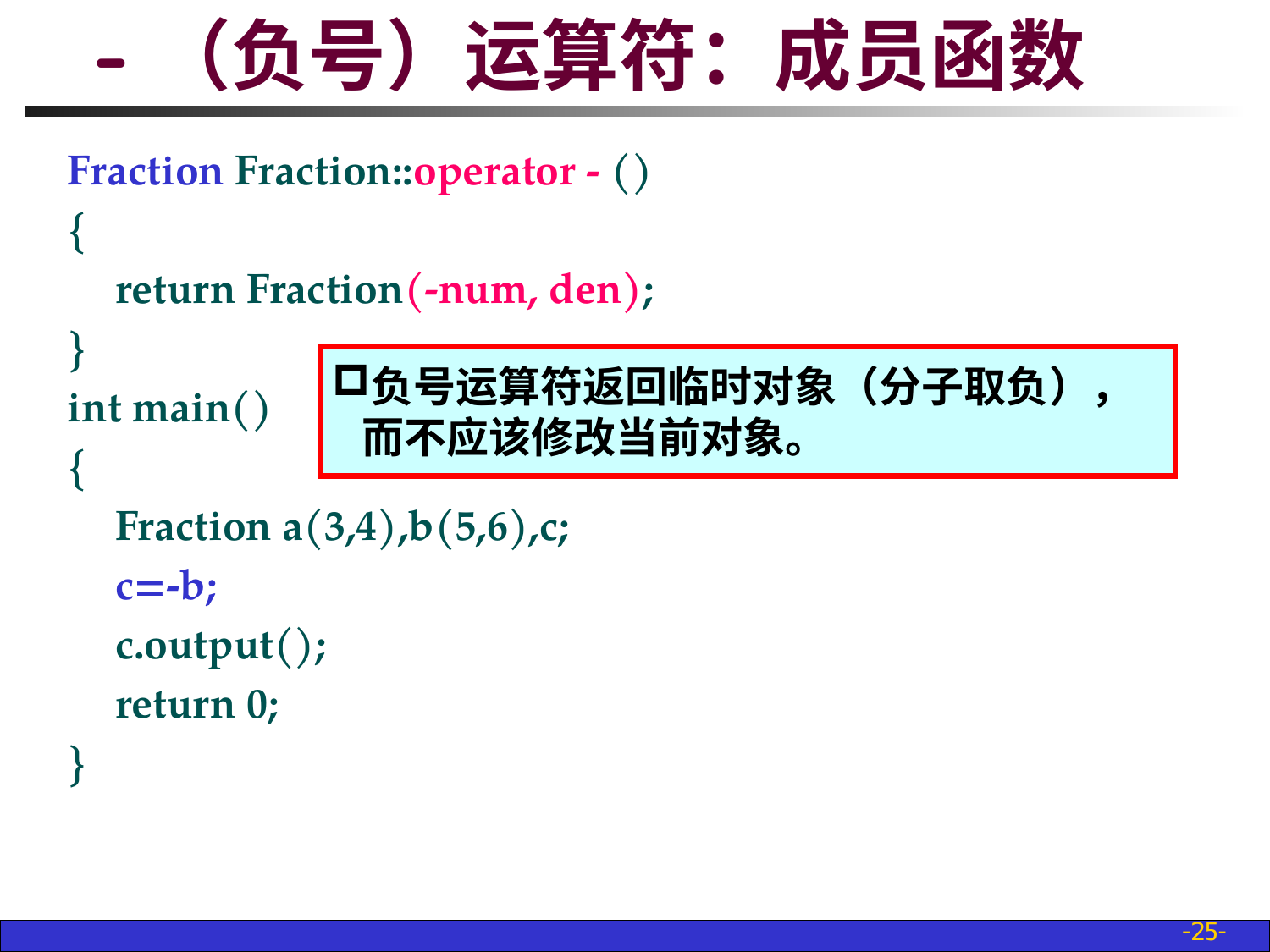

# -（负号）运算符：成员函数
Fraction Fraction::operator - ()
{
	return Fraction(-num, den);
}
int main()
{
	Fraction a(3,4),b(5,6),c;
	c=-b;
	c.output();
	return 0;
}
负号运算符返回临时对象（分子取负），
  而不应该修改当前对象。
-25-